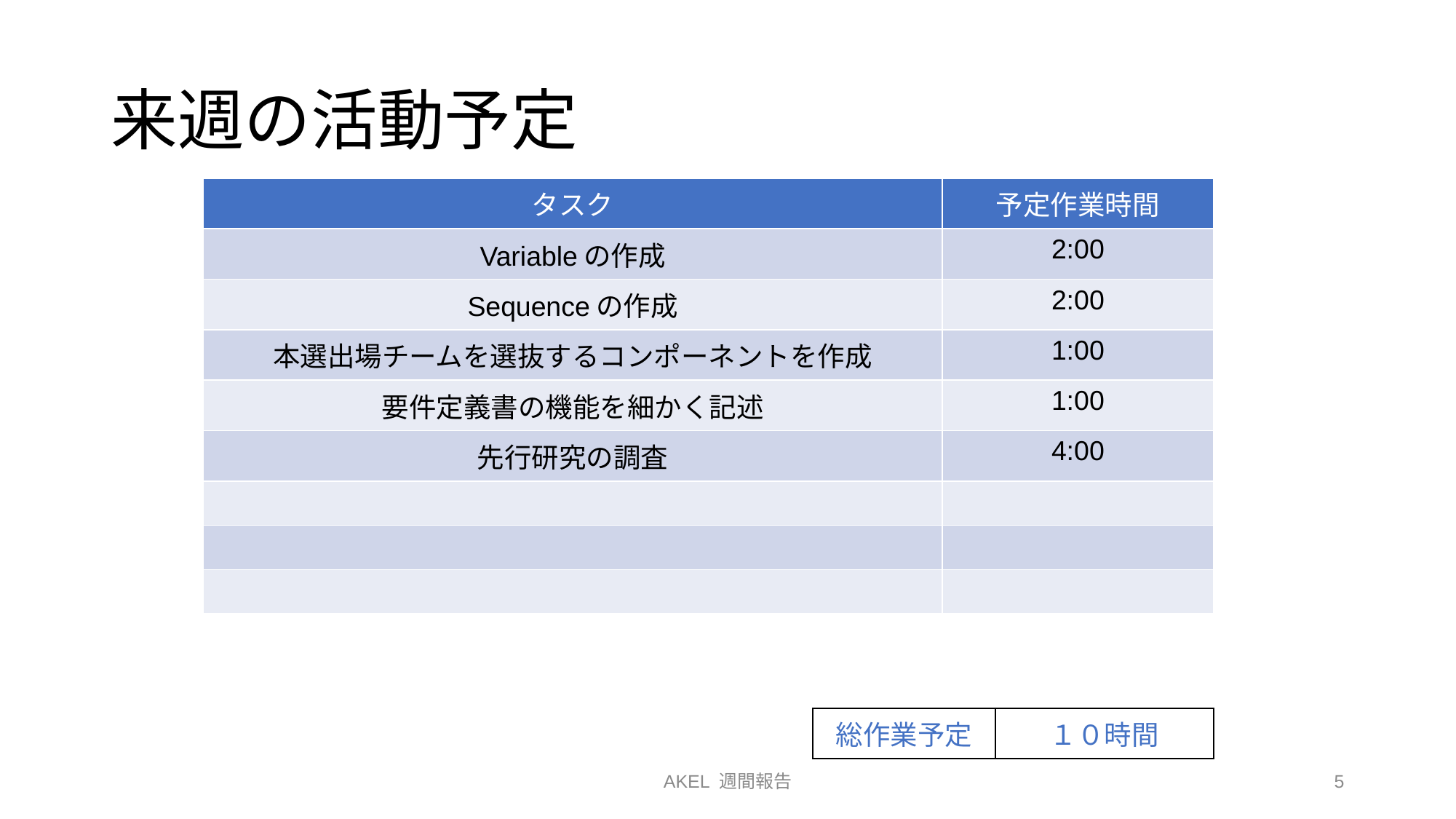

# 来週の活動予定
| タスク | 予定作業時間 |
| --- | --- |
| Variableの作成 | 2:00 |
| Sequenceの作成 | 2:00 |
| 本選出場チームを選抜するコンポーネントを作成 | 1:00 |
| 要件定義書の機能を細かく記述 | 1:00 |
| 先行研究の調査 | 4:00 |
|  |  |
|  |  |
|  |  |
| 総作業予定 | １０時間 |
| --- | --- |
AKEL 週間報告
5